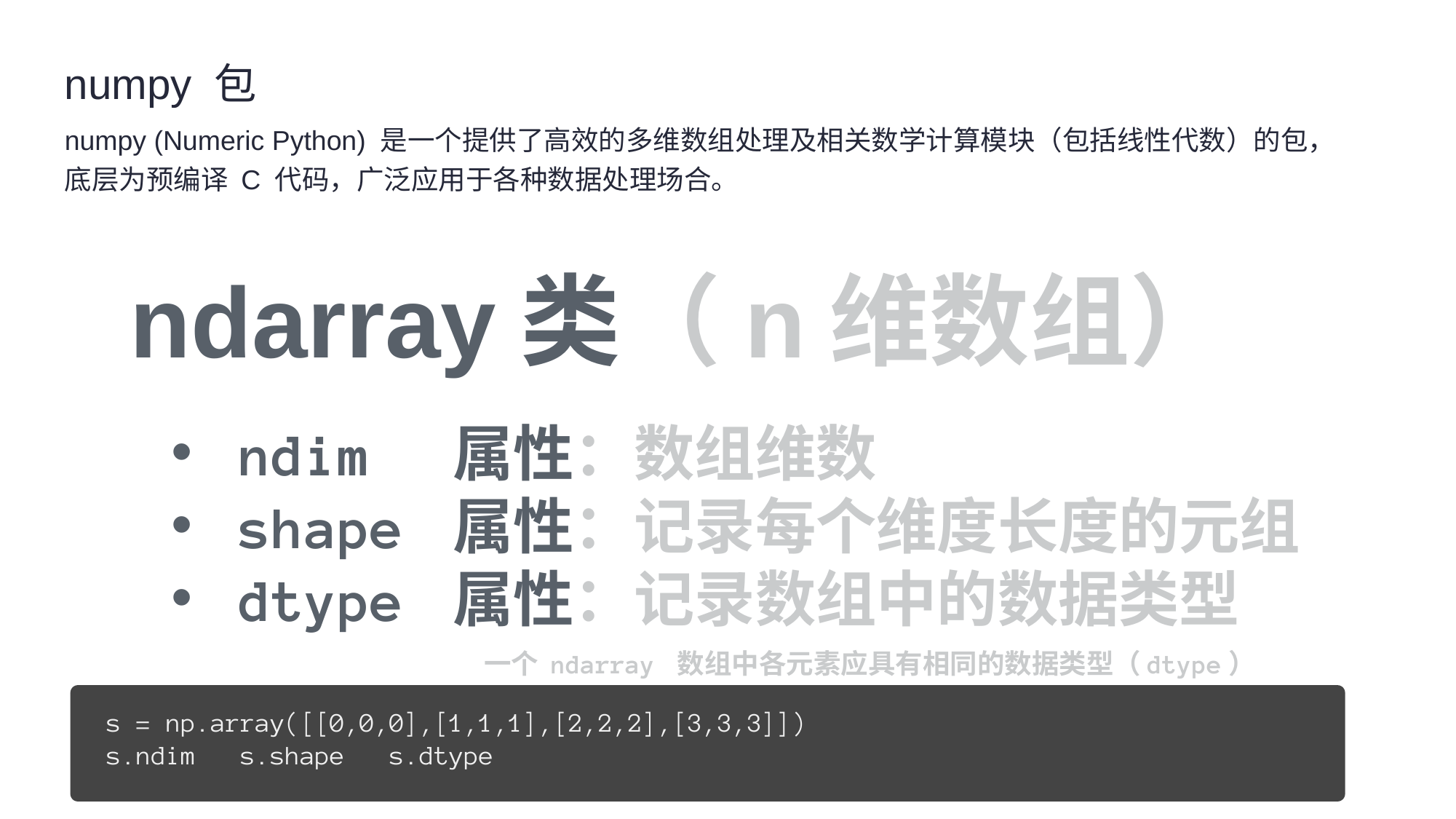

numpy 包
numpy (Numeric Python) 是一个提供了高效的多维数组处理及相关数学计算模块（包括线性代数）的包，底层为预编译 C 代码，广泛应用于各种数据处理场合。
ndarray类（n维数组）
ndim  属性：数组维数
shape 属性：记录每个维度长度的元组
dtype 属性：记录数组中的数据类型
一个 ndarray 数组中各元素应具有相同的数据类型（dtype）
s = np.array([[0,0,0],[1,1,1],[2,2,2],[3,3,3]])
s.ndim   s.shape   s.dtype